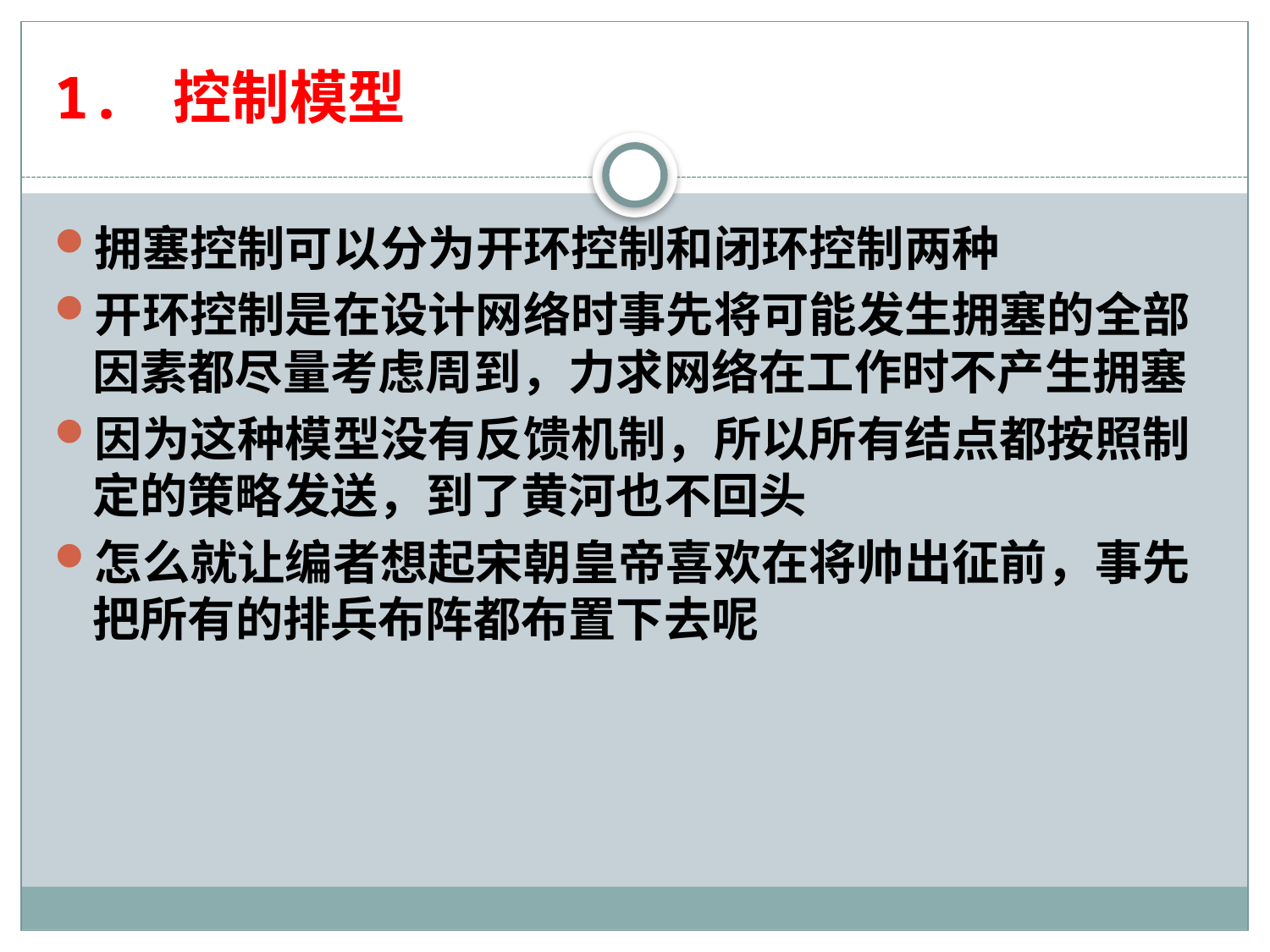

# 1. 控制模型
拥塞控制可以分为开环控制和闭环控制两种
开环控制是在设计网络时事先将可能发生拥塞的全部因素都尽量考虑周到，力求网络在工作时不产生拥塞
因为这种模型没有反馈机制，所以所有结点都按照制定的策略发送，到了黄河也不回头
怎么就让编者想起宋朝皇帝喜欢在将帅出征前，事先把所有的排兵布阵都布置下去呢